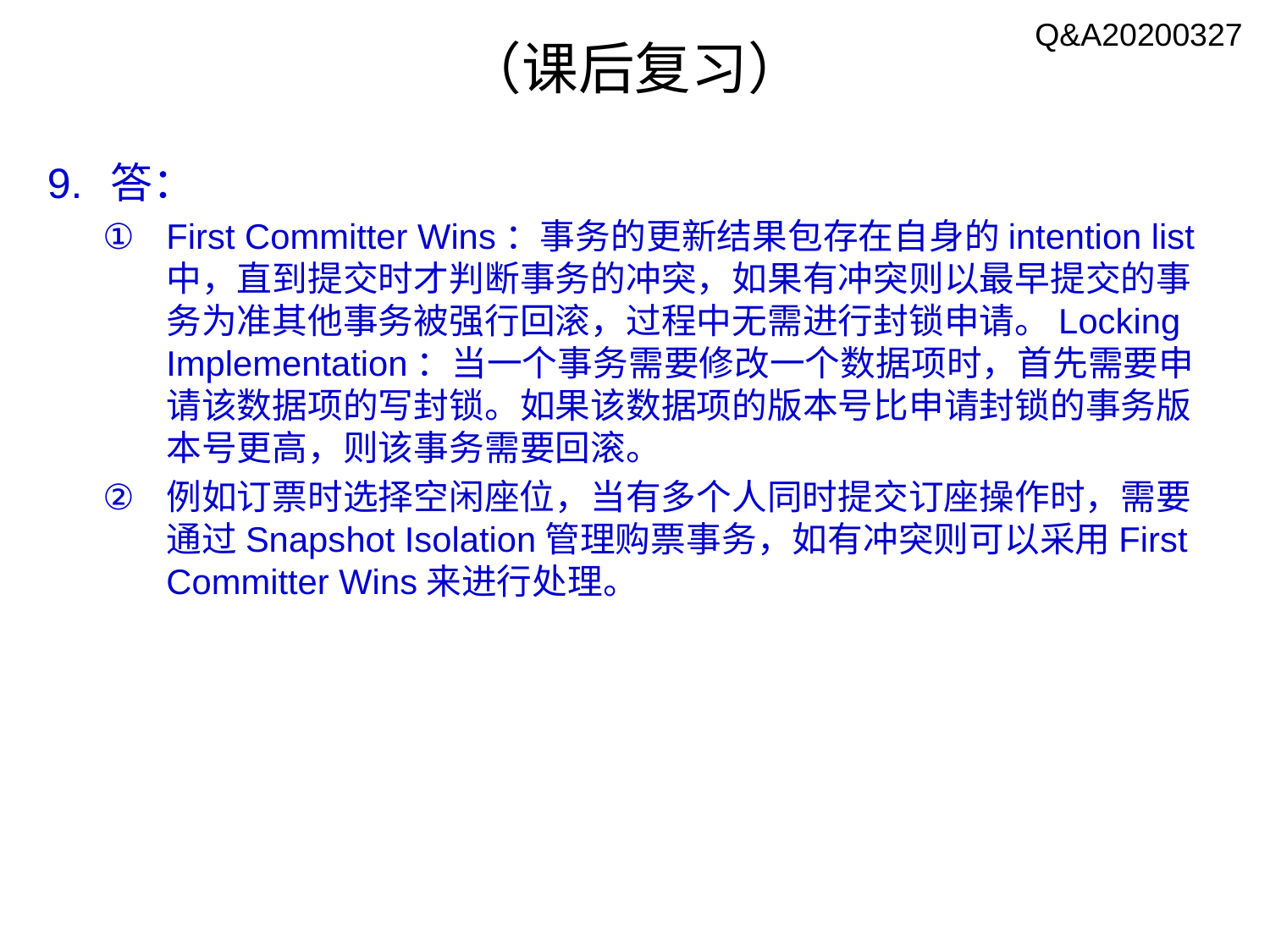

Q&A20200327
# （课后复习）
答：
First Committer Wins：事务的更新结果包存在自身的intention list中，直到提交时才判断事务的冲突，如果有冲突则以最早提交的事务为准其他事务被强行回滚，过程中无需进行封锁申请。Locking Implementation：当一个事务需要修改一个数据项时，首先需要申请该数据项的写封锁。如果该数据项的版本号比申请封锁的事务版本号更高，则该事务需要回滚。
例如订票时选择空闲座位，当有多个人同时提交订座操作时，需要通过Snapshot Isolation管理购票事务，如有冲突则可以采用First Committer Wins来进行处理。